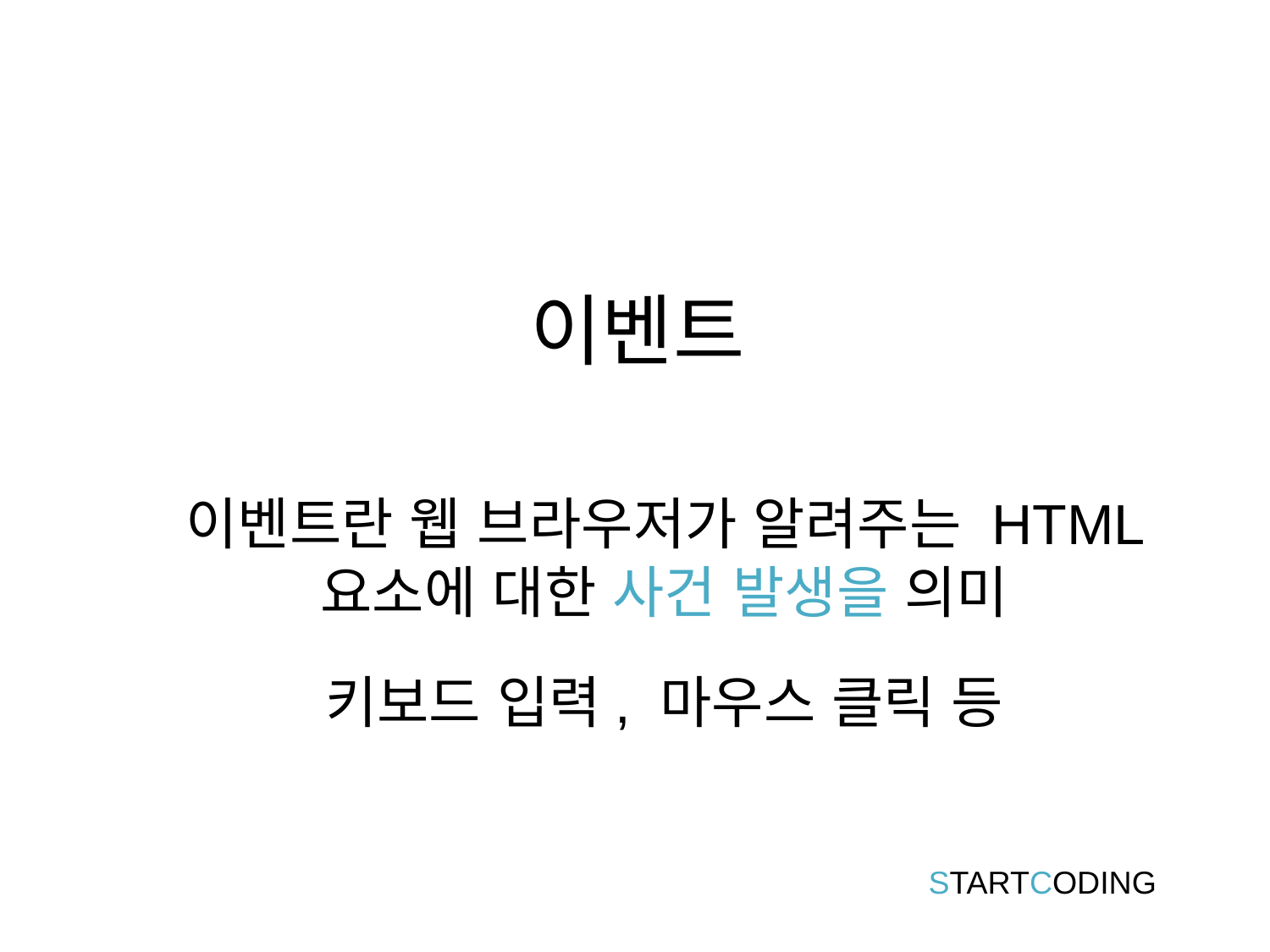

# 이벤트
이벤트란 웹 브라우저가 알려주는 HTML 요소에 대한 사건 발생을 의미
키보드 입력, 마우스 클릭 등
STARTCODING